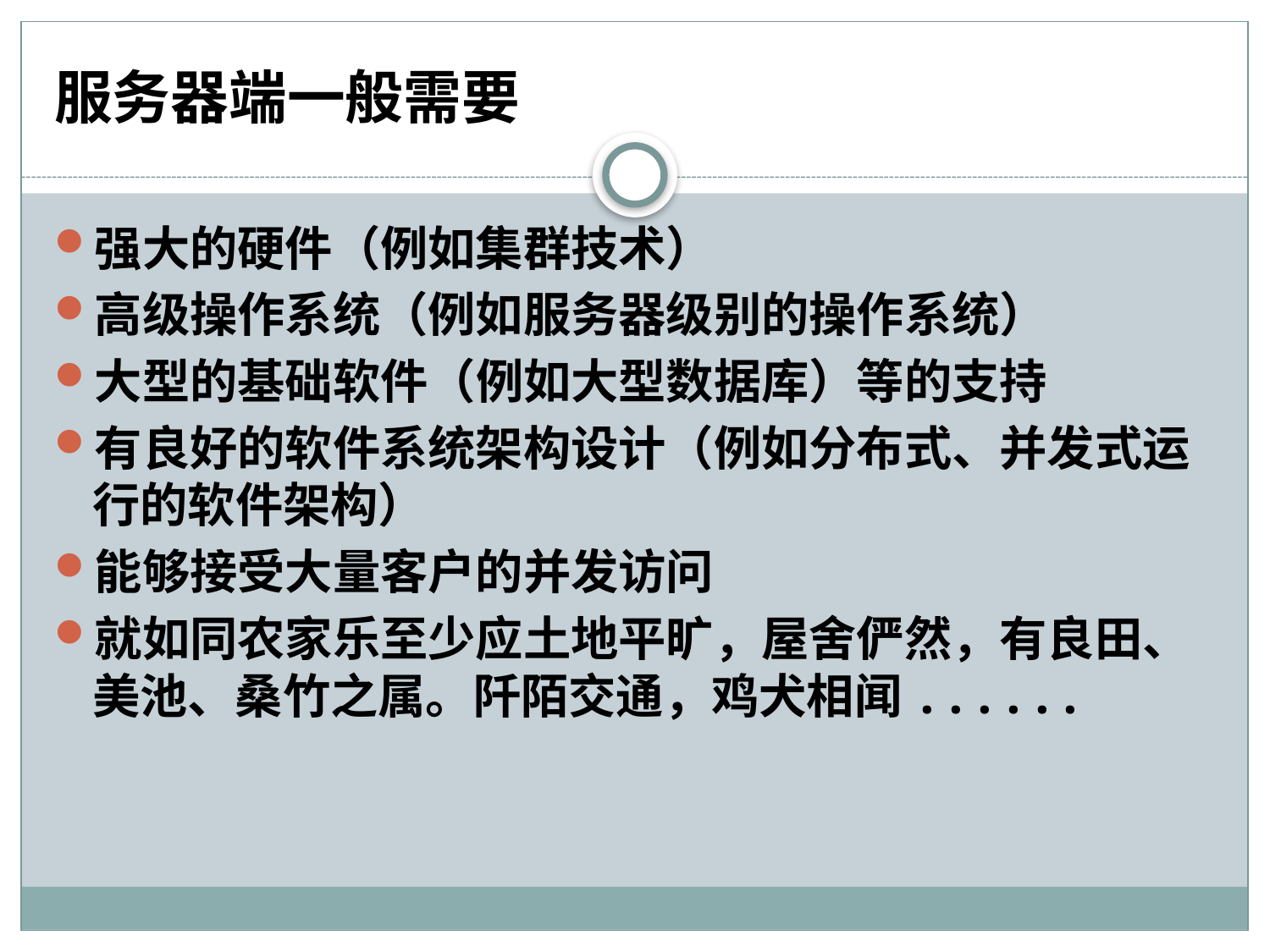

# 服务器端一般需要
强大的硬件（例如集群技术）
高级操作系统（例如服务器级别的操作系统）
大型的基础软件（例如大型数据库）等的支持
有良好的软件系统架构设计（例如分布式、并发式运行的软件架构）
能够接受大量客户的并发访问
就如同农家乐至少应土地平旷，屋舍俨然，有良田、美池、桑竹之属。阡陌交通，鸡犬相闻......